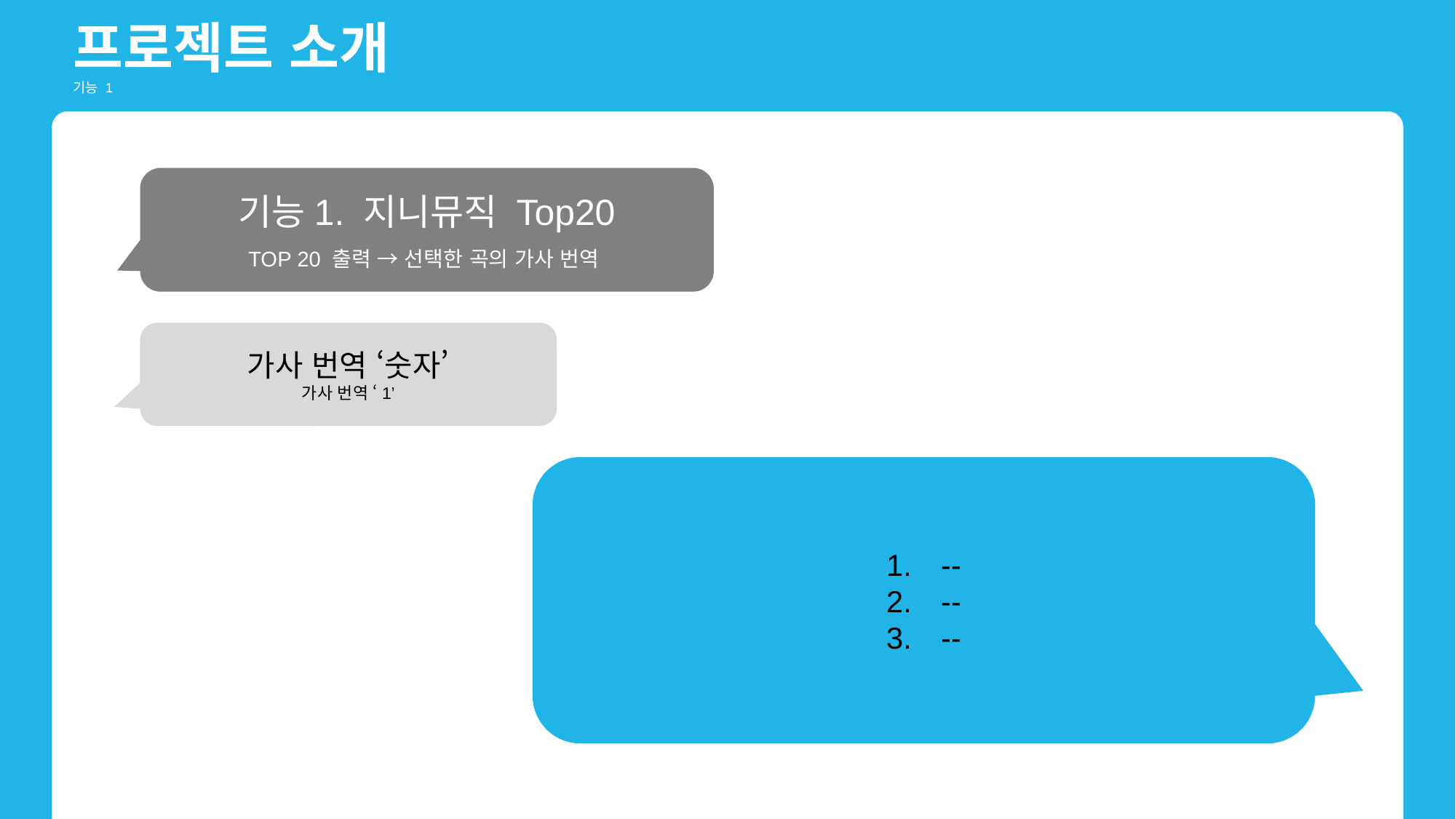

프로젝트 소개
기능 1
기능1. 지니뮤직 Top20
TOP 20 출력 → 선택한 곡의 가사 번역
가사 번역 ‘숫자’
가사 번역 ‘1’
--
--
--